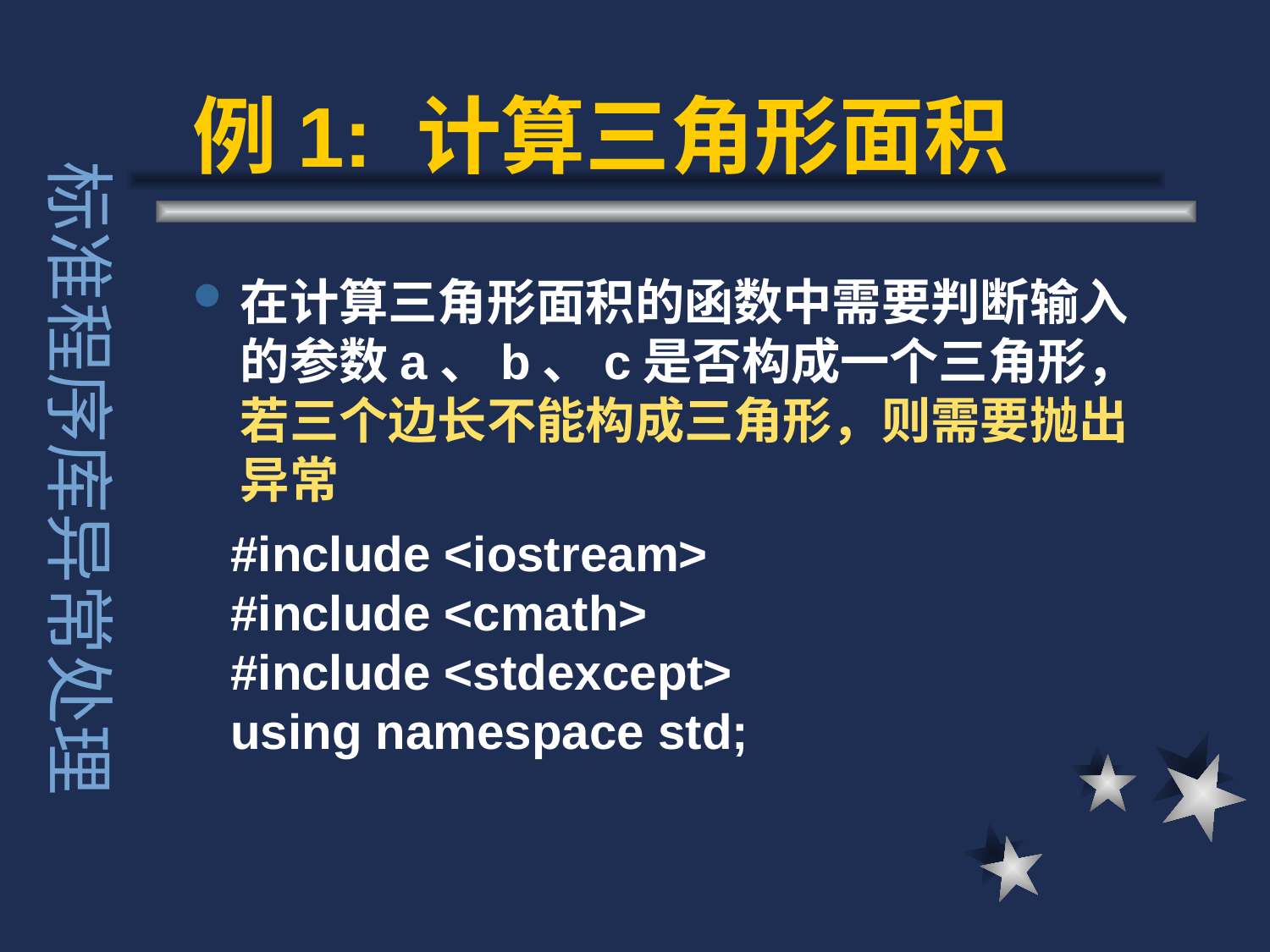

# 例1: 计算三角形面积
标准程序库异常处理
在计算三角形面积的函数中需要判断输入的参数a、b、c是否构成一个三角形，若三个边长不能构成三角形，则需要抛出异常
#include <iostream>
#include <cmath>
#include <stdexcept>
using namespace std;
26